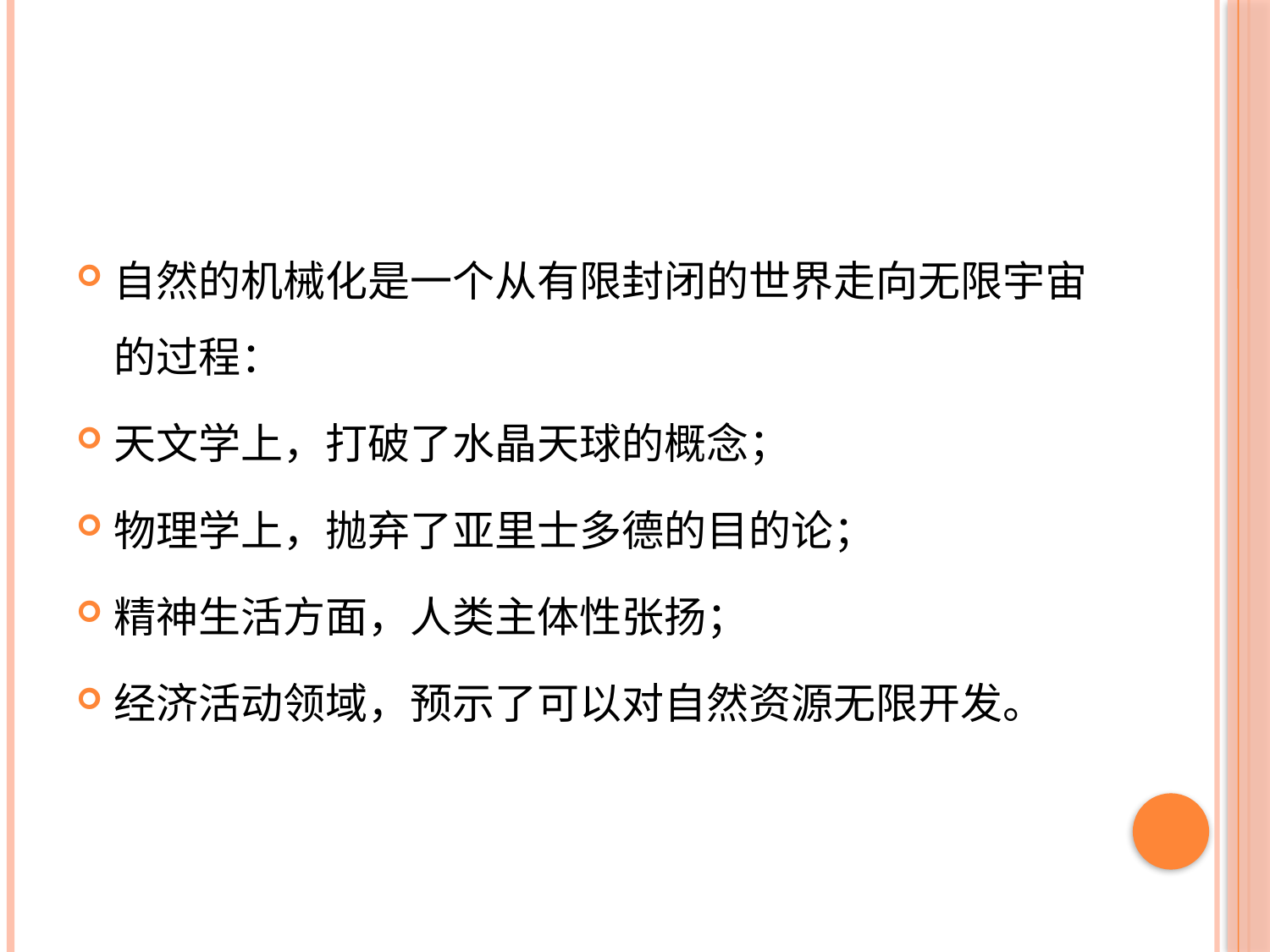

#
自然的机械化是一个从有限封闭的世界走向无限宇宙的过程：
天文学上，打破了水晶天球的概念；
物理学上，抛弃了亚里士多德的目的论；
精神生活方面，人类主体性张扬；
经济活动领域，预示了可以对自然资源无限开发。